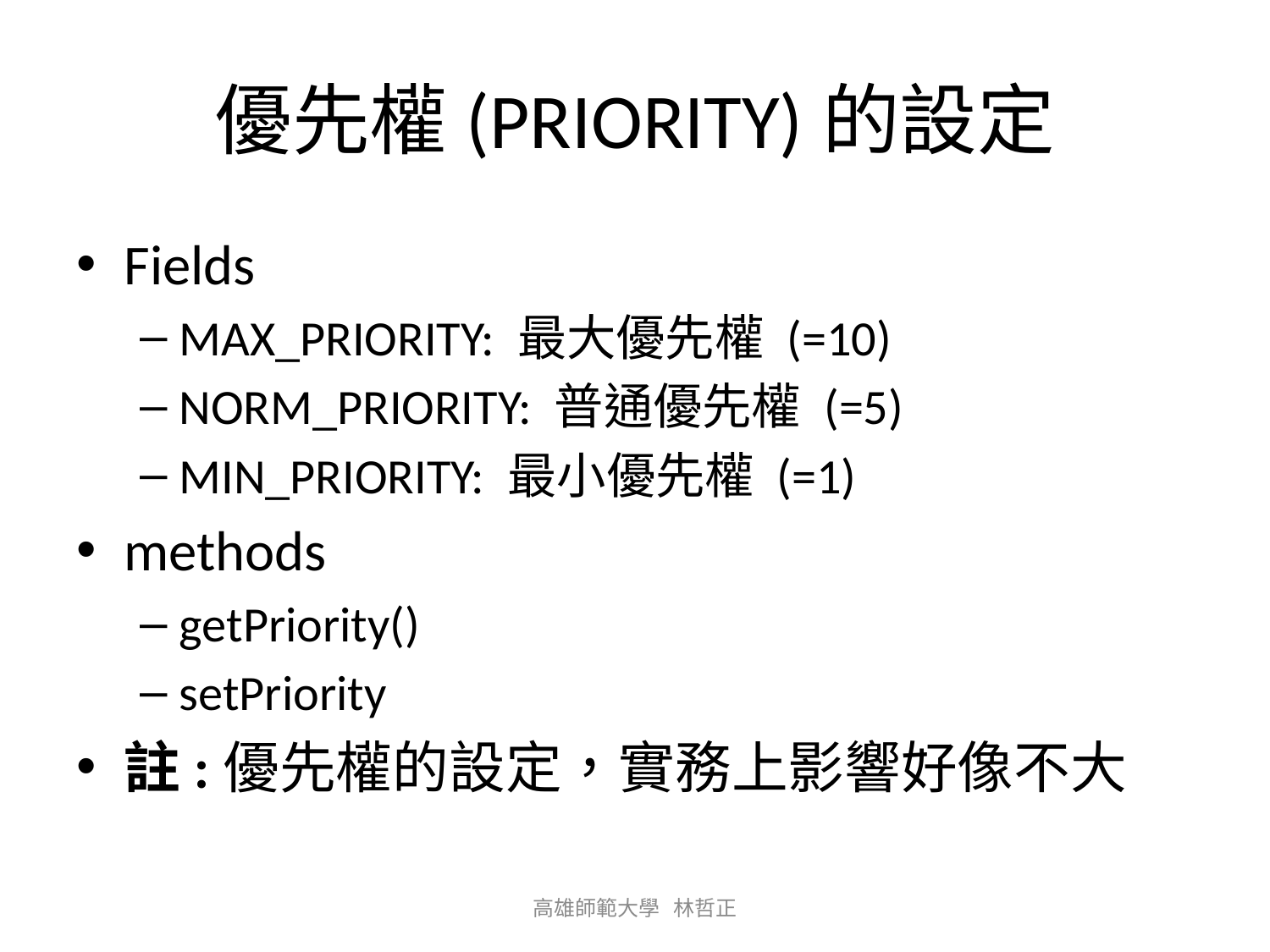

# 優先權(PRIORITY)的設定
Fields
MAX_PRIORITY: 最大優先權 (=10)
NORM_PRIORITY: 普通優先權 (=5)
MIN_PRIORITY: 最小優先權 (=1)
methods
getPriority()
setPriority
註:優先權的設定，實務上影響好像不大
高雄師範大學  林哲正